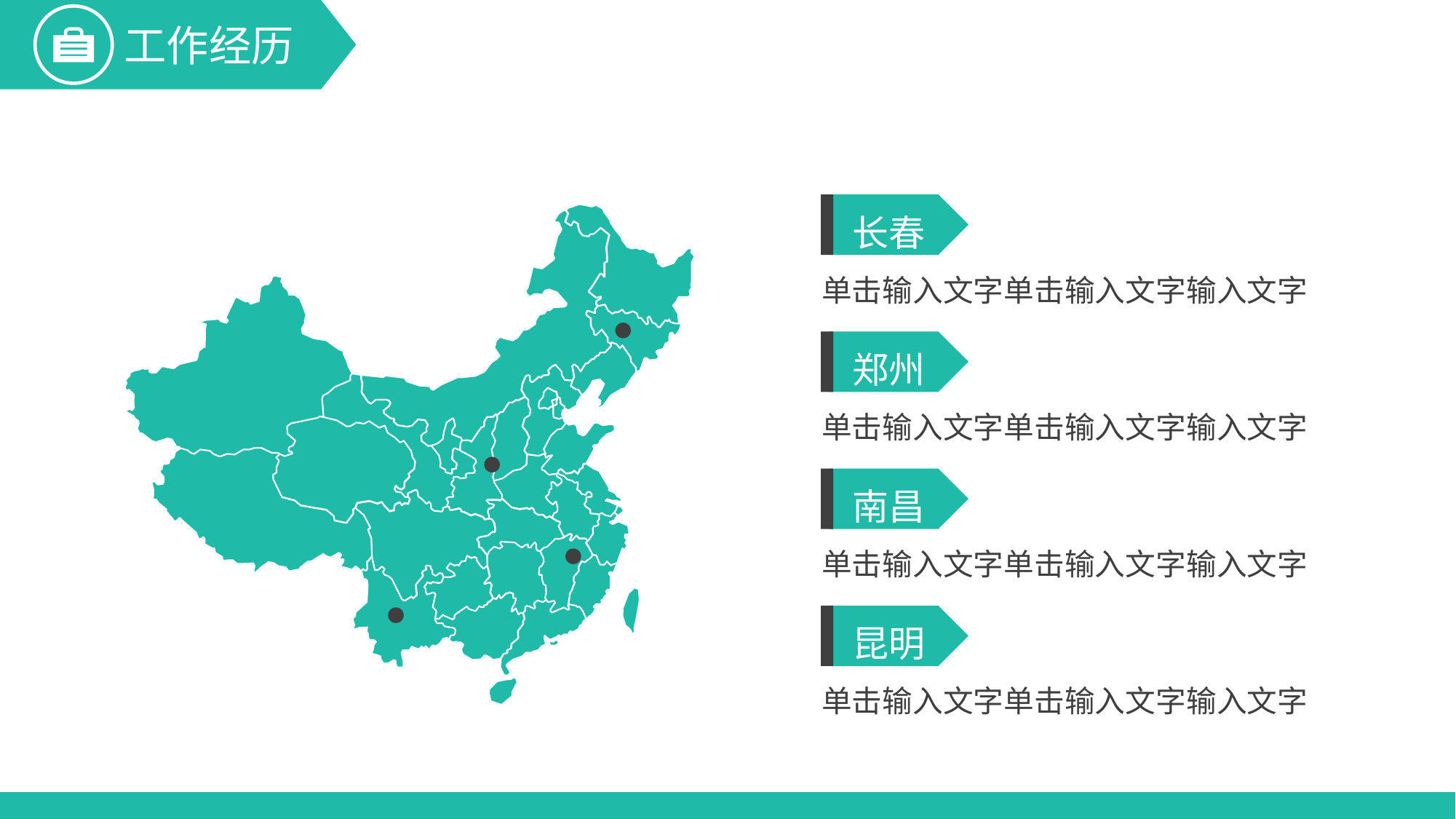

长春

单击输入文字单击输入文字输入文字

郑州

单击输入文字单击输入文字输入文字

南昌

单击输入文字单击输入文字输入文字

昆明

单击输入文字单击输入文字输入文字